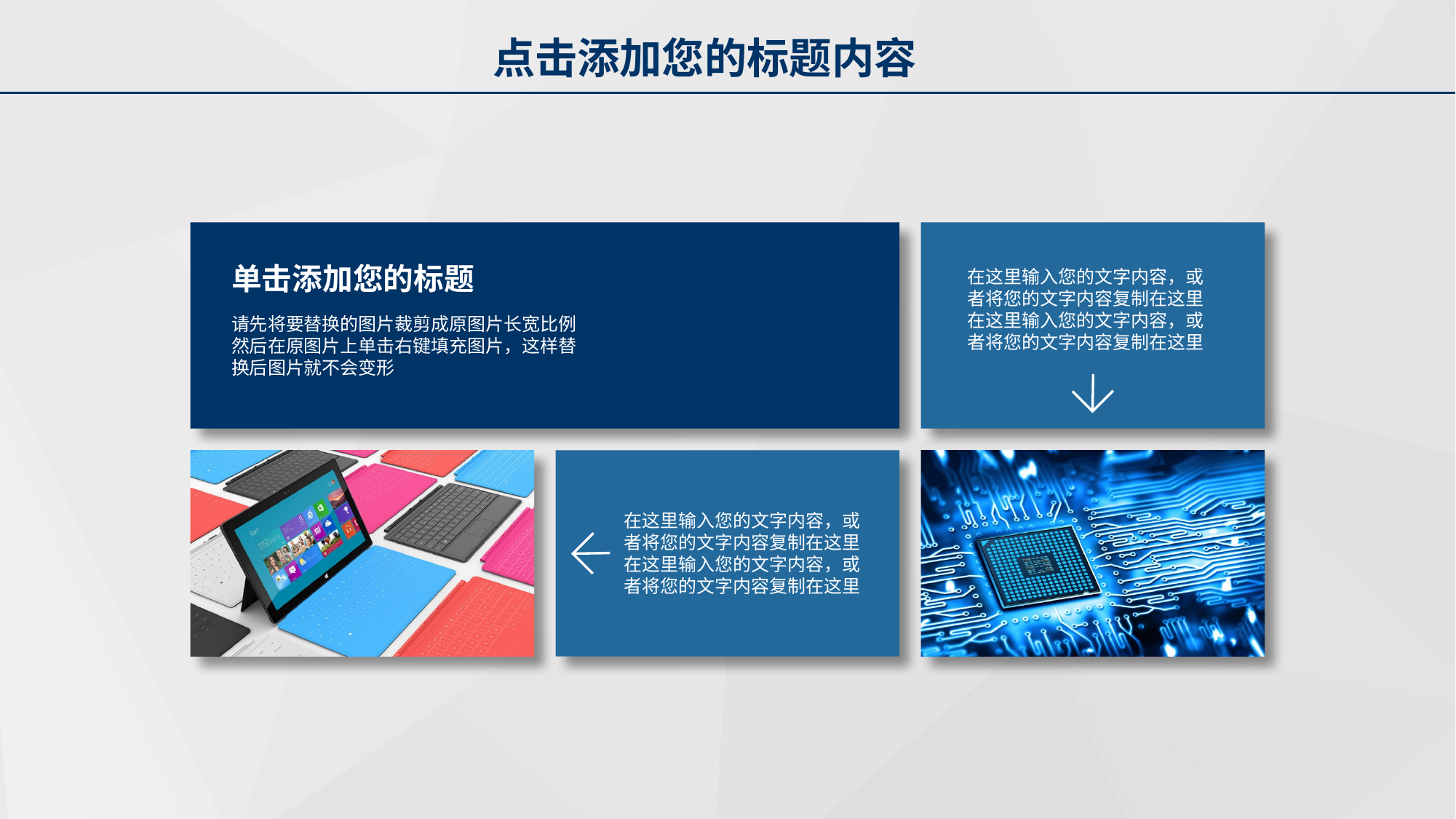

点击添加您的标题内容

单击添加您的标题
在这里输入您的文字内容，或者将您的文字内容复制在这里在这里输入您的文字内容，或者将您的文字内容复制在这里
请先将要替换的图片裁剪成原图片长宽比例然后在原图片上单击右键填充图片，这样替换后图片就不会变形

在这里输入您的文字内容，或者将您的文字内容复制在这里在这里输入您的文字内容，或者将您的文字内容复制在这里